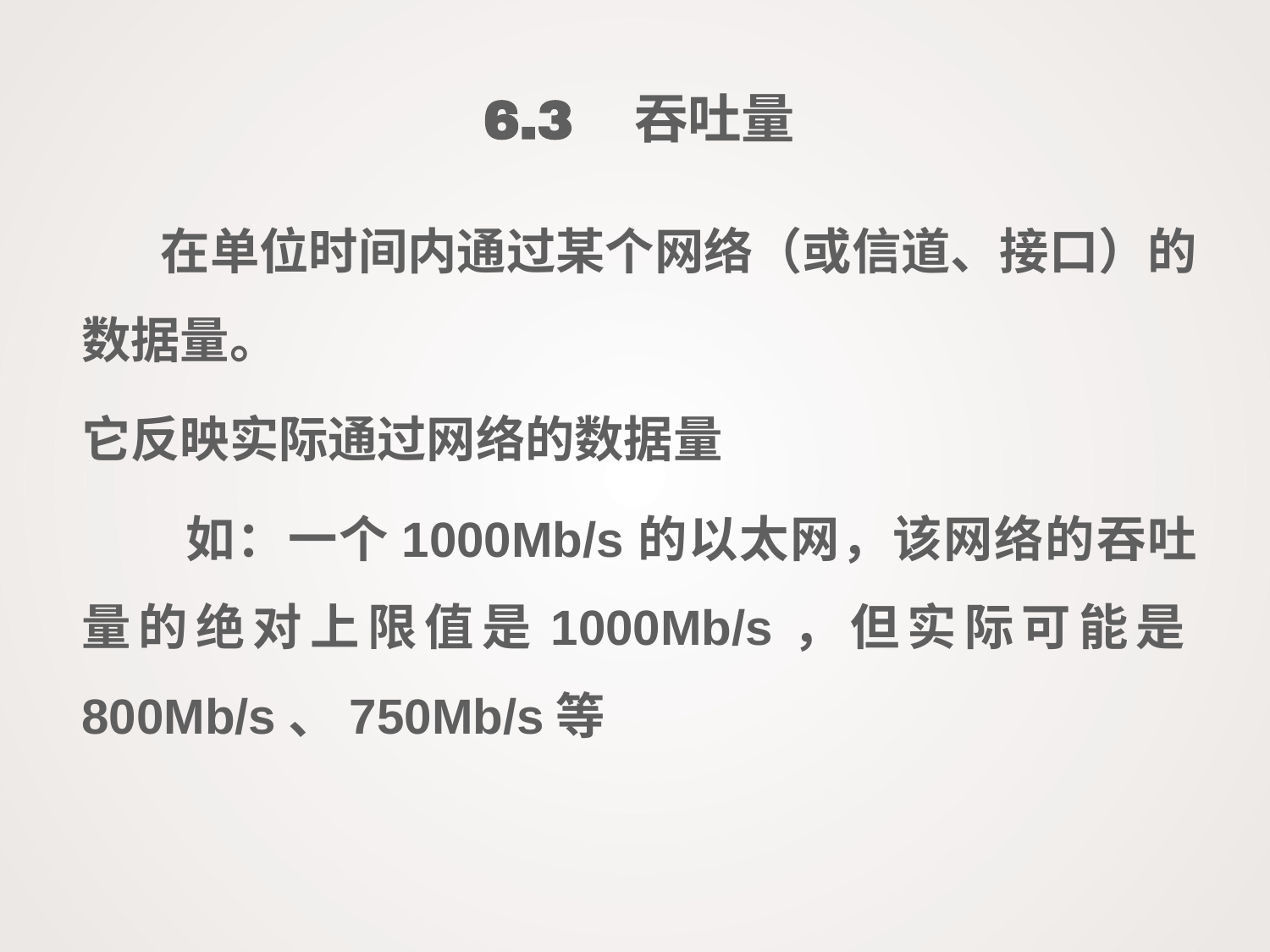

# 6.3	 吞吐量

      在单位时间内通过某个网络（或信道、接口）的数据量。
它反映实际通过网络的数据量
       如：一个1000Mb/s的以太网，该网络的吞吐量的绝对上限值是1000Mb/s，但实际可能是800Mb/s、750Mb/s等